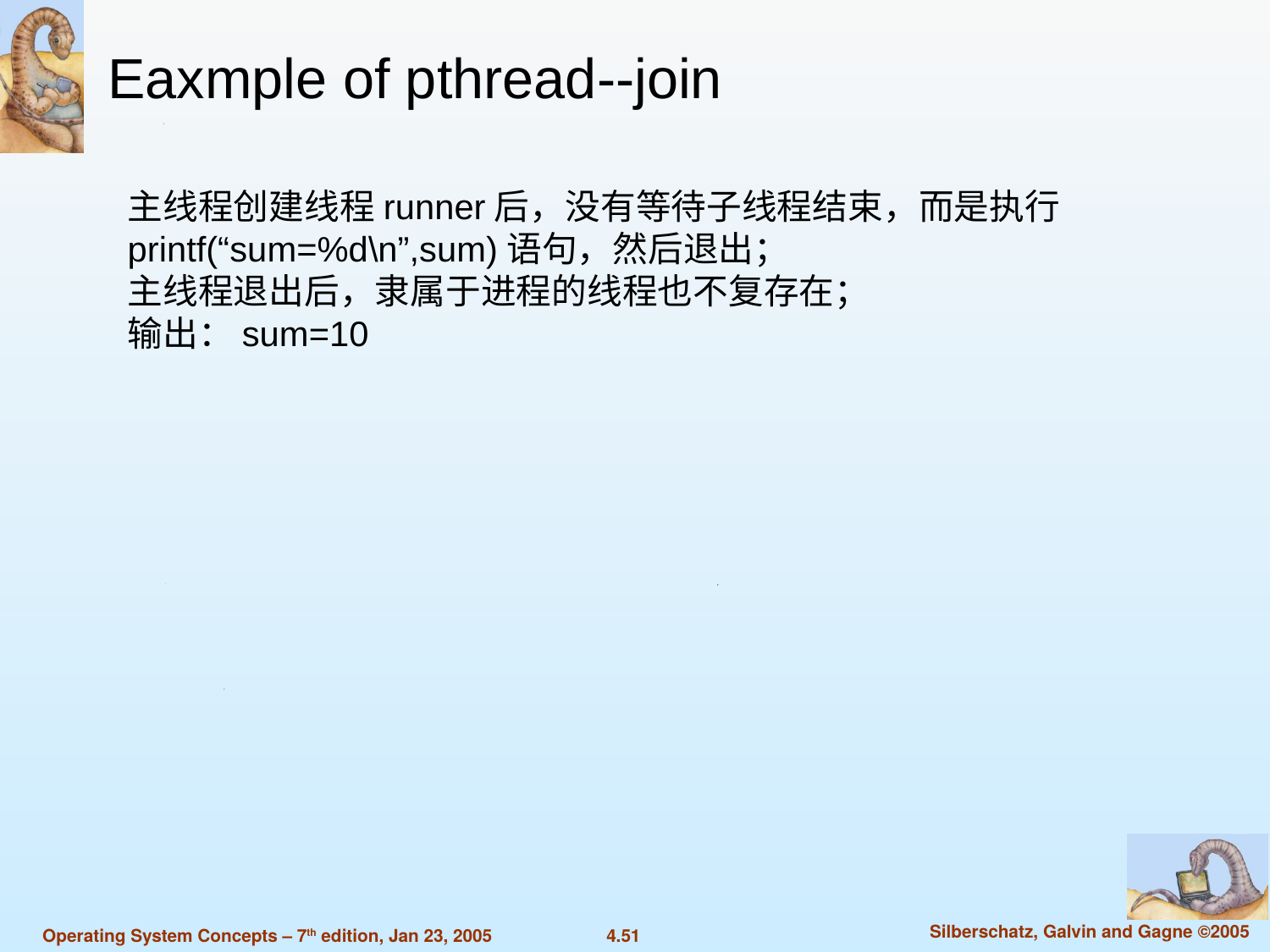

Eaxmple of pthread--join
主线程创建线程runner后，没有等待子线程结束，而是执行printf(“sum=%d\n”,sum)语句，然后退出；
主线程退出后，隶属于进程的线程也不复存在；
输出：sum=10